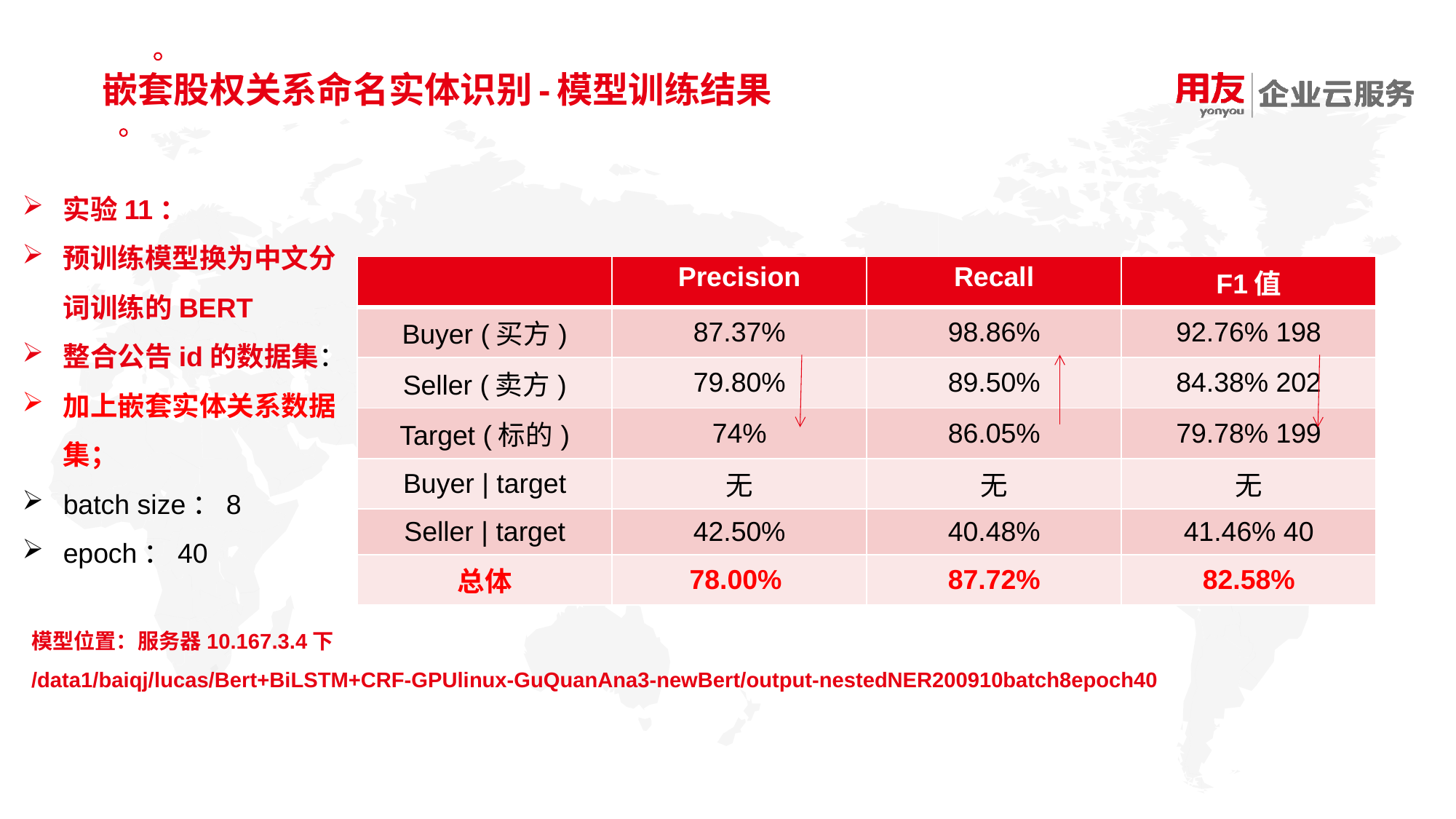

嵌套股权关系命名实体识别-模型训练结果

实验11：
预训练模型换为中文分词训练的BERT
整合公告id的数据集：
加上嵌套实体关系数据集；
batch size：8
epoch：40

|  | Precision | Recall | F1值 |
| --- | --- | --- | --- |
| Buyer (买方) | 87.37% | 98.86% | 92.76% 198 |
| Seller (卖方) | 79.80% | 89.50% | 84.38% 202 |
| Target (标的) | 74% | 86.05% | 79.78% 199 |
| Buyer | target | 无 | 无 | 无 |
| Seller | target | 42.50% | 40.48% | 41.46% 40 |
| 总体 | 78.00% | 87.72% | 82.58% |
模型位置：服务器10.167.3.4下
/data1/baiqj/lucas/Bert+BiLSTM+CRF-GPUlinux-GuQuanAna3-newBert/output-nestedNER200910batch8epoch40